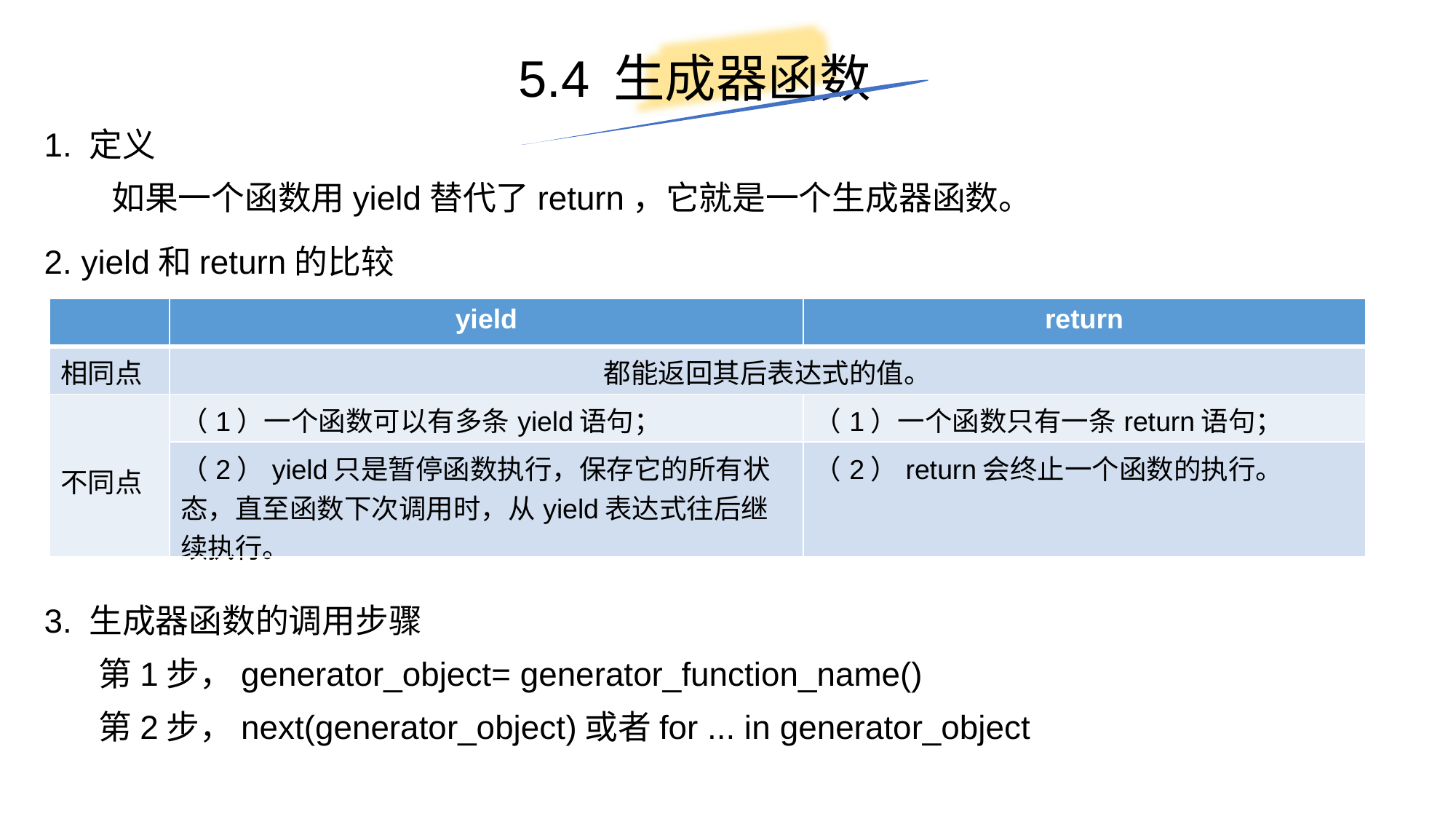

# 5.4 生成器函数
1. 定义
        如果一个函数用yield替代了return，它就是一个生成器函数。

2. yield和return的比较
|  | yield | return |
| --- | --- | --- |
| 相同点 | 都能返回其后表达式的值。 |  |
| 不同点 | （1）一个函数可以有多条yield语句； | （1）一个函数只有一条return语句； |
|  | （2）yield只是暂停函数执行，保存它的所有状态，直至函数下次调用时，从yield表达式往后继续执行。 | （2）return会终止一个函数的执行。 |
3. 生成器函数的调用步骤
第1步，generator_object= generator_function_name()
第2步，next(generator_object)或者for ... in generator_object